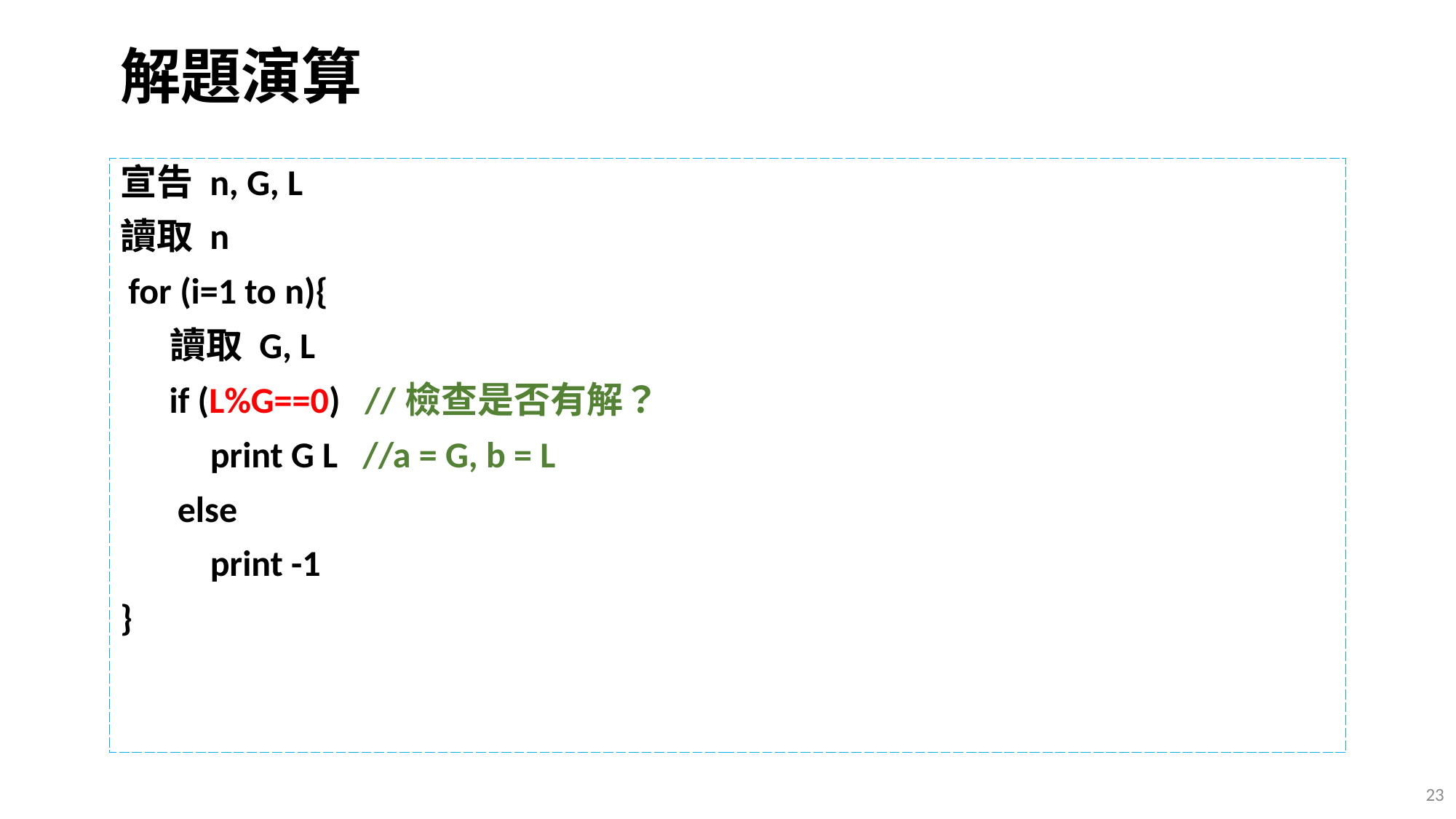

# 解題演算
宣告 n, G, L
讀取 n
 for (i=1 to n){
     讀取 G, L
      if (L%G==0)   //檢查是否有解？
           print G L   //a = G, b = L
       else
           print -1
}
23